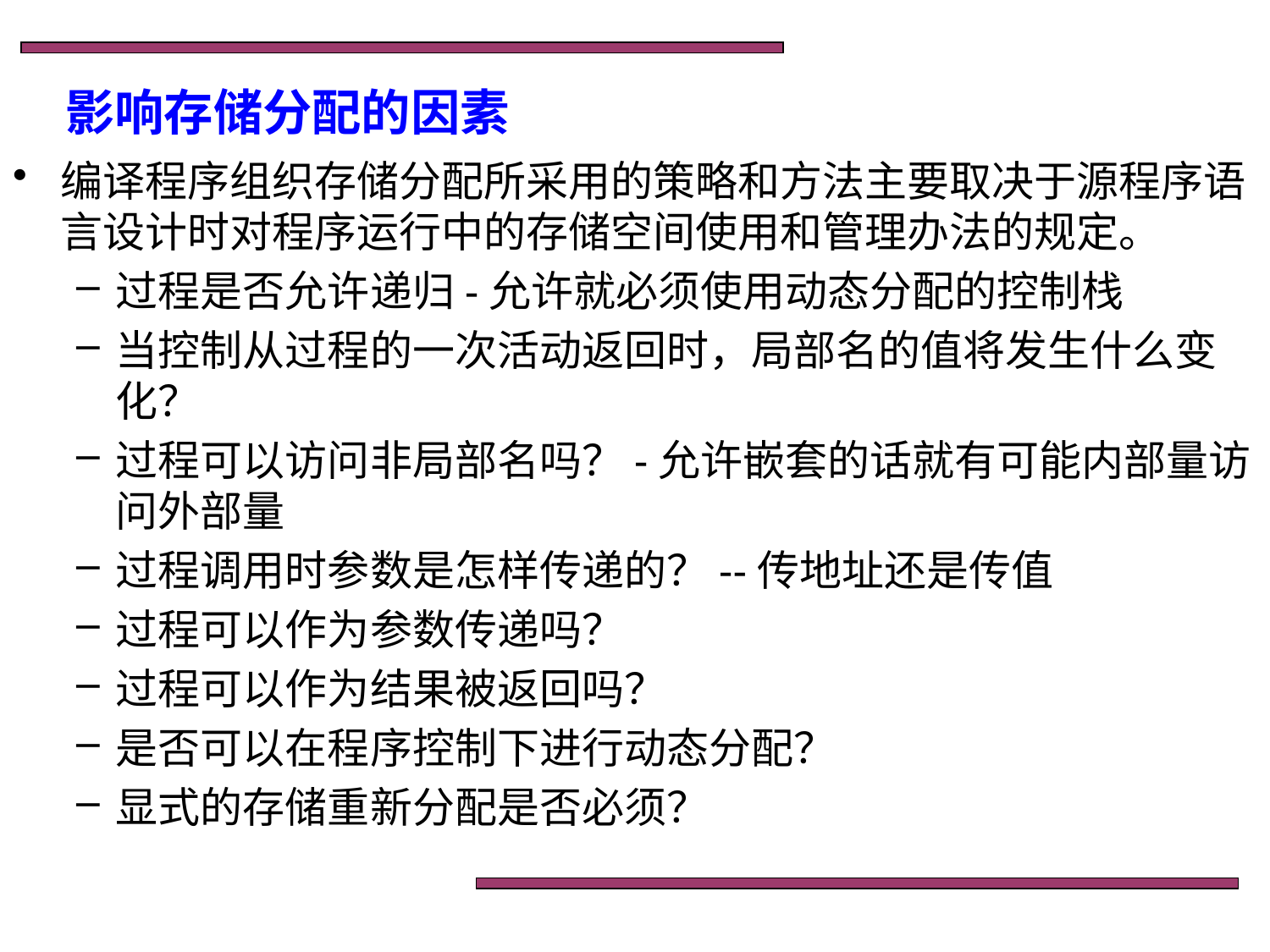

# 影响存储分配的因素
编译程序组织存储分配所采用的策略和方法主要取决于源程序语言设计时对程序运行中的存储空间使用和管理办法的规定。
过程是否允许递归-允许就必须使用动态分配的控制栈
当控制从过程的一次活动返回时，局部名的值将发生什么变化？
过程可以访问非局部名吗？-允许嵌套的话就有可能内部量访问外部量
过程调用时参数是怎样传递的？--传地址还是传值
过程可以作为参数传递吗？
过程可以作为结果被返回吗？
是否可以在程序控制下进行动态分配？
显式的存储重新分配是否必须？